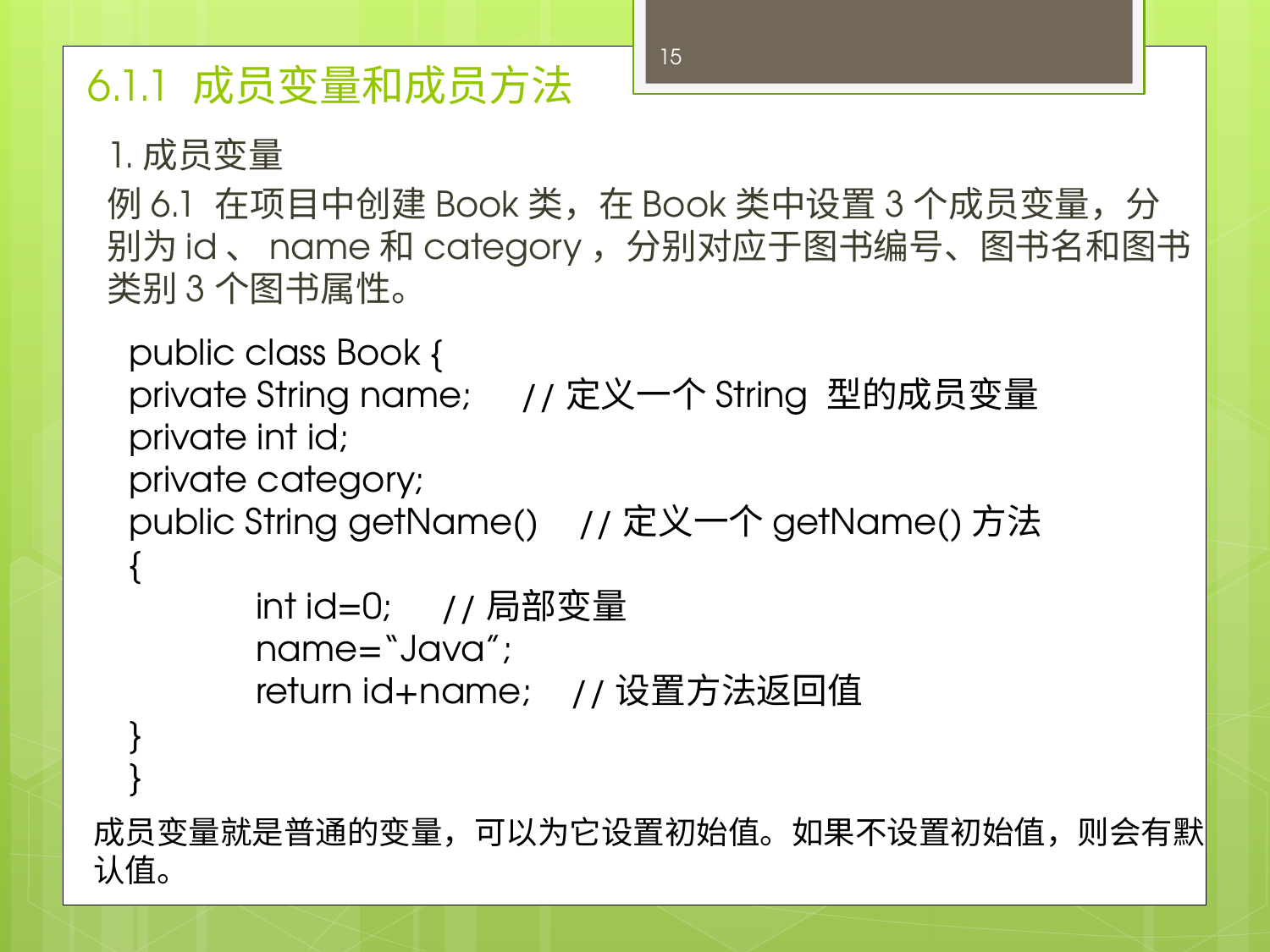

15
# 6.1.1 成员变量和成员方法
1.成员变量
例6.1 在项目中创建Book类，在Book类中设置3个成员变量，分别为id、name和category，分别对应于图书编号、图书名和图书类别3个图书属性。
public class Book {
private String name;     //定义一个String 型的成员变量
private int id;
private category;
public String getName()    //定义一个getName()方法
{
	int id=0;     //局部变量
	name=“Java”;
	return id+name;    //设置方法返回值
}
}

成员变量就是普通的变量，可以为它设置初始值。如果不设置初始值，则会有默
认值。